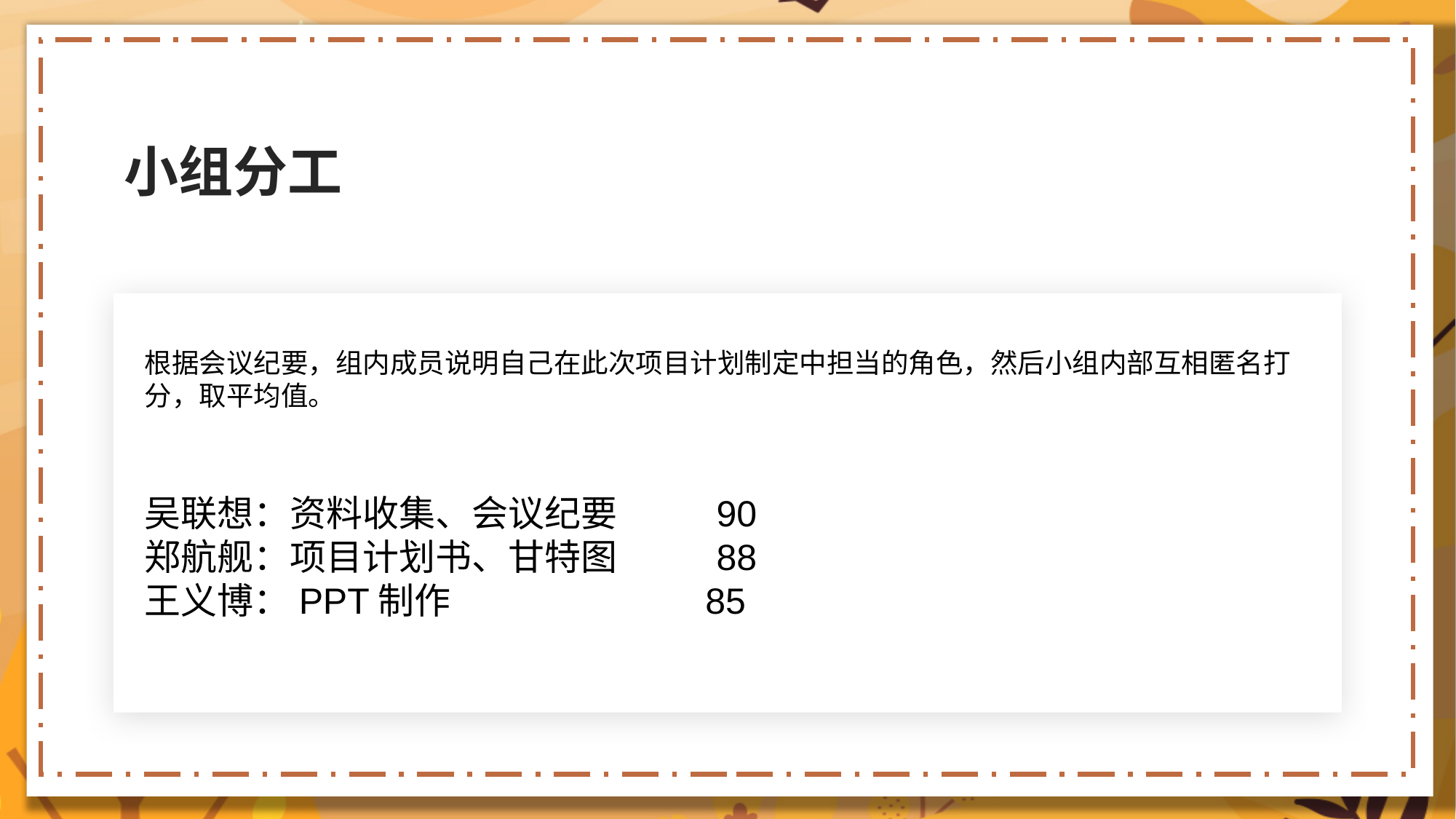

小组分工

根据会议纪要，组内成员说明自己在此次项目计划制定中担当的角色，然后小组内部互相匿名打分，取平均值。
吴联想：资料收集、会议纪要           90
郑航舰：项目计划书、甘特图           88
王义博：PPT制作                              85